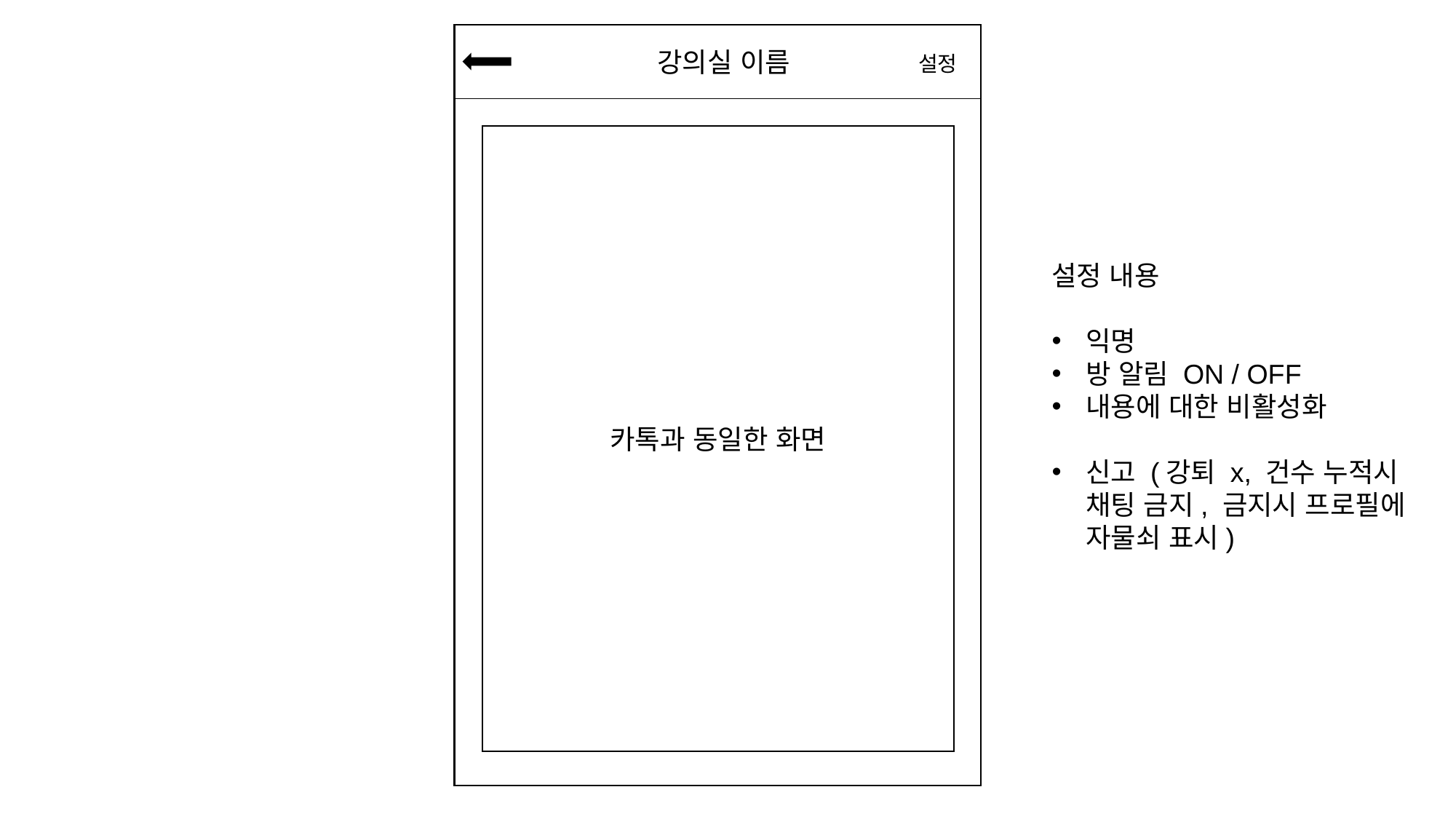

강의실 이름
강의실 이름
설정
설정

카톡과 동일한 화면
설정 내용

익명
방 알림 ON / OFF
내용에 대한 비활성화

신고 (강퇴 x, 건수 누적시 채팅 금지, 금지시 프로필에 자물쇠 표시)